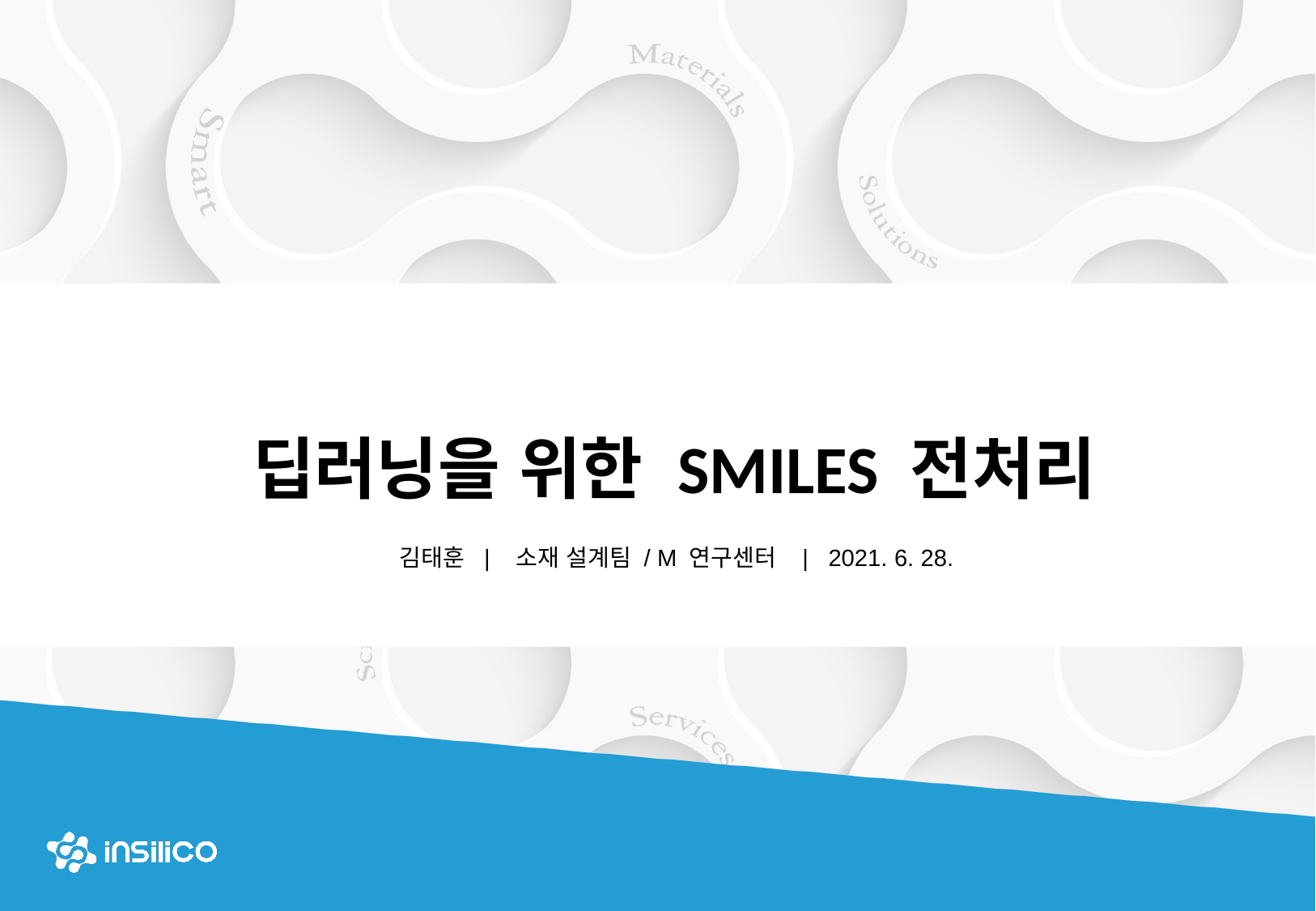

# 딥러닝을 위한 SMILES 전처리
김태훈  |   소재 설계팀 / M 연구센터   |   2021. 6. 28.